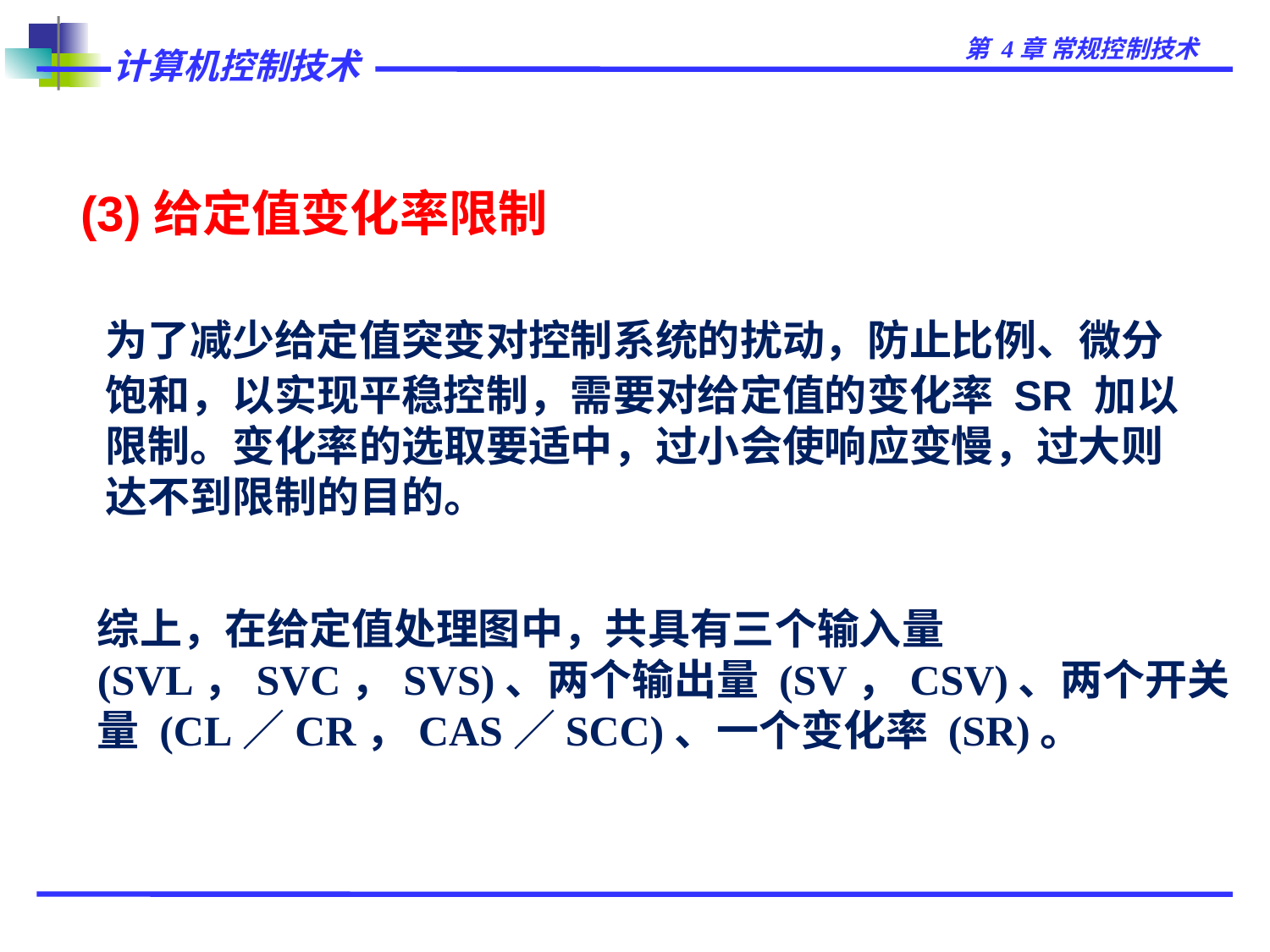

# (3)给定值变化率限制
	为了减少给定值突变对控制系统的扰动，防止比例、微分饱和，以实现平稳控制，需要对给定值的变化率 SR 加以限制。变化率的选取要适中，过小会使响应变慢，过大则达不到限制的目的。
综上，在给定值处理图中，共具有三个输入量 (SVL，SVC，SVS)、两个输出量 (SV，CSV)、两个开关量 (CL／CR，CAS／SCC)、一个变化率 (SR)。